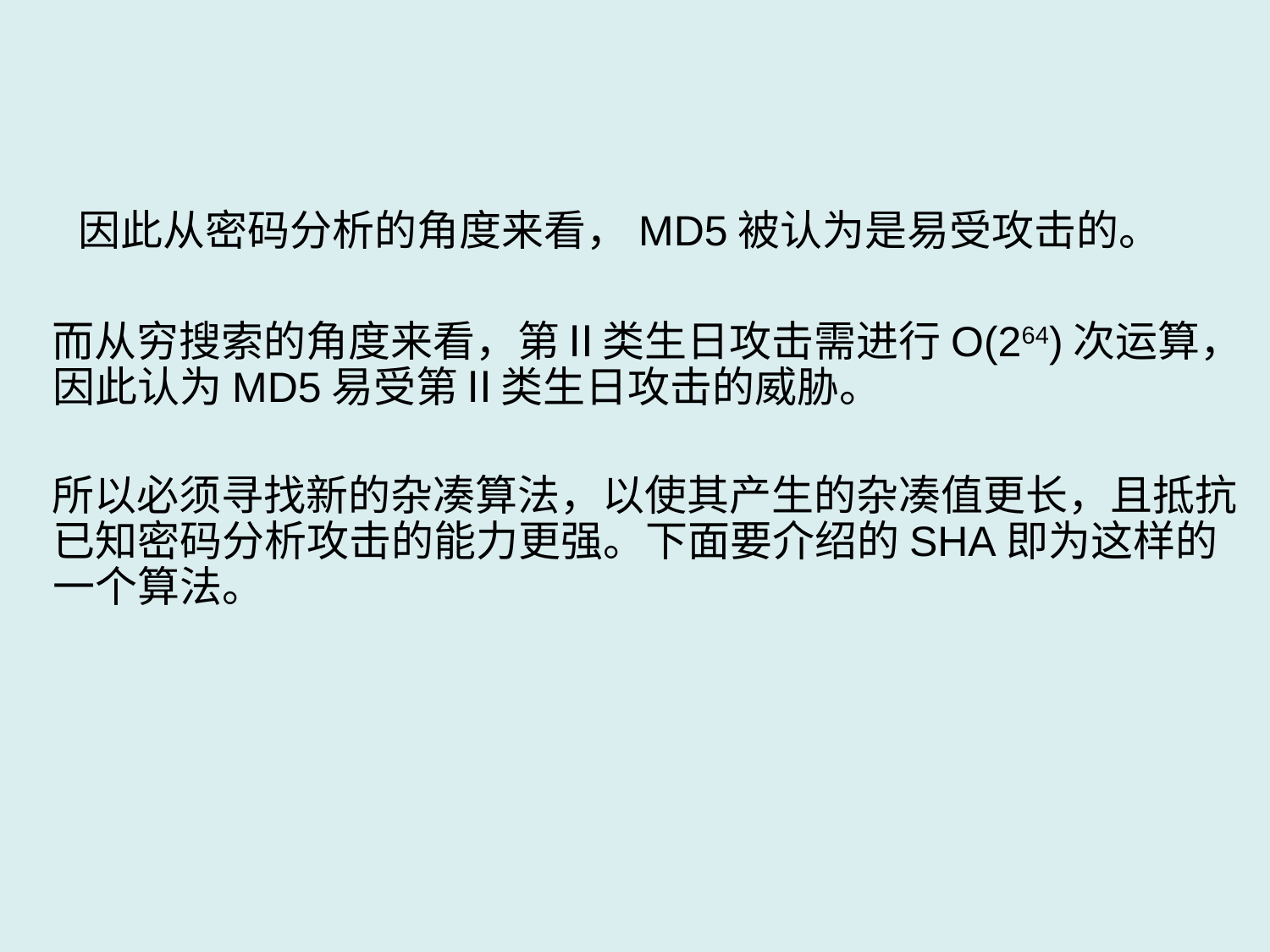

因此从密码分析的角度来看，MD5被认为是易受攻击的。

而从穷搜索的角度来看，第Ⅱ类生日攻击需进行O(264)次运算，因此认为MD5易受第Ⅱ类生日攻击的威胁。

所以必须寻找新的杂凑算法，以使其产生的杂凑值更长，且抵抗已知密码分析攻击的能力更强。下面要介绍的SHA即为这样的一个算法。